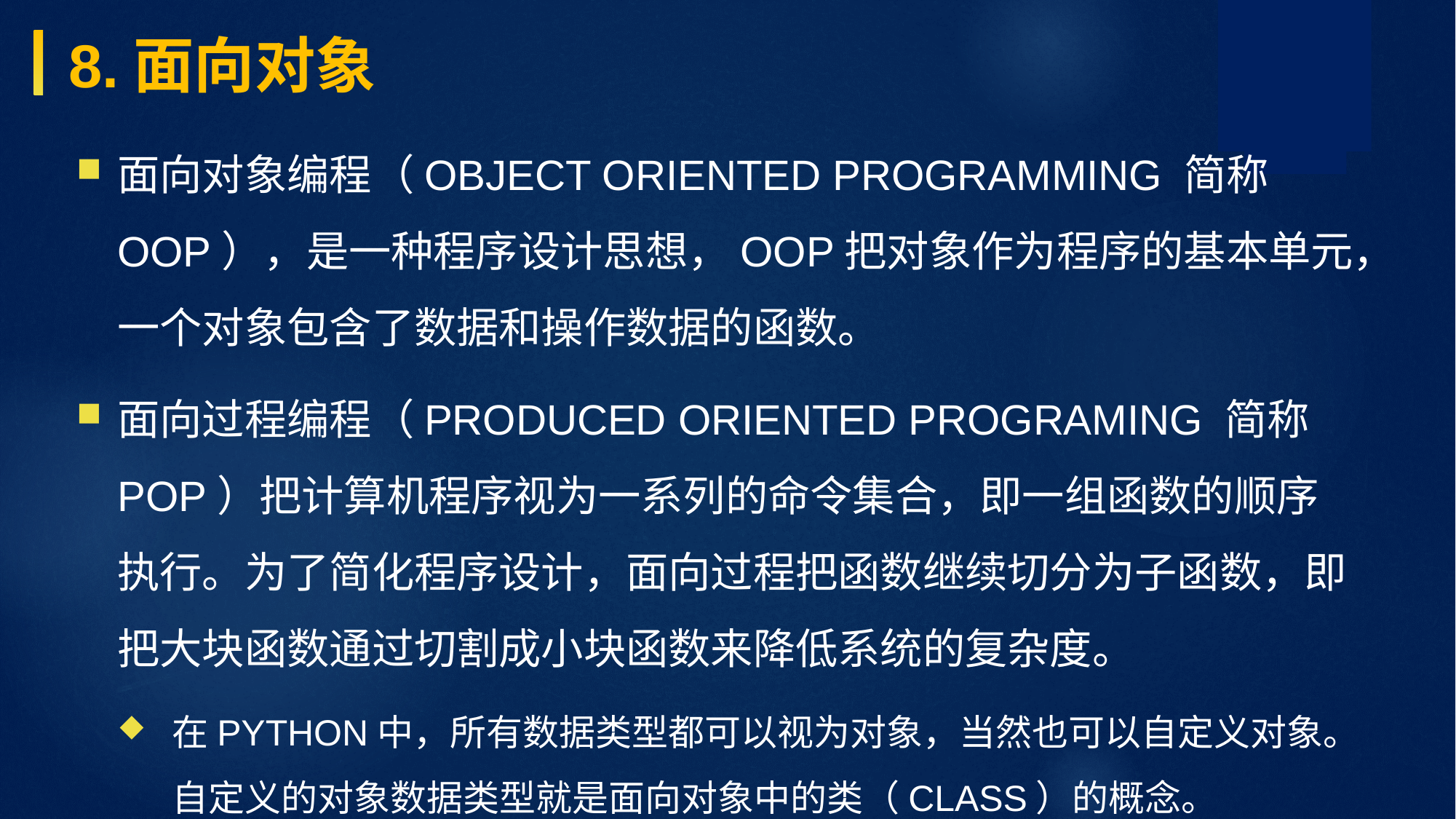

8.面向对象
面向对象编程（Object Oriented Programming 简称OOP），是一种程序设计思想，OOP把对象作为程序的基本单元，一个对象包含了数据和操作数据的函数。
面向过程编程（Produced Oriented Programing 简称POP）把计算机程序视为一系列的命令集合，即一组函数的顺序执行。为了简化程序设计，面向过程把函数继续切分为子函数，即把大块函数通过切割成小块函数来降低系统的复杂度。
在Python中，所有数据类型都可以视为对象，当然也可以自定义对象。自定义的对象数据类型就是面向对象中的类（class）的概念。